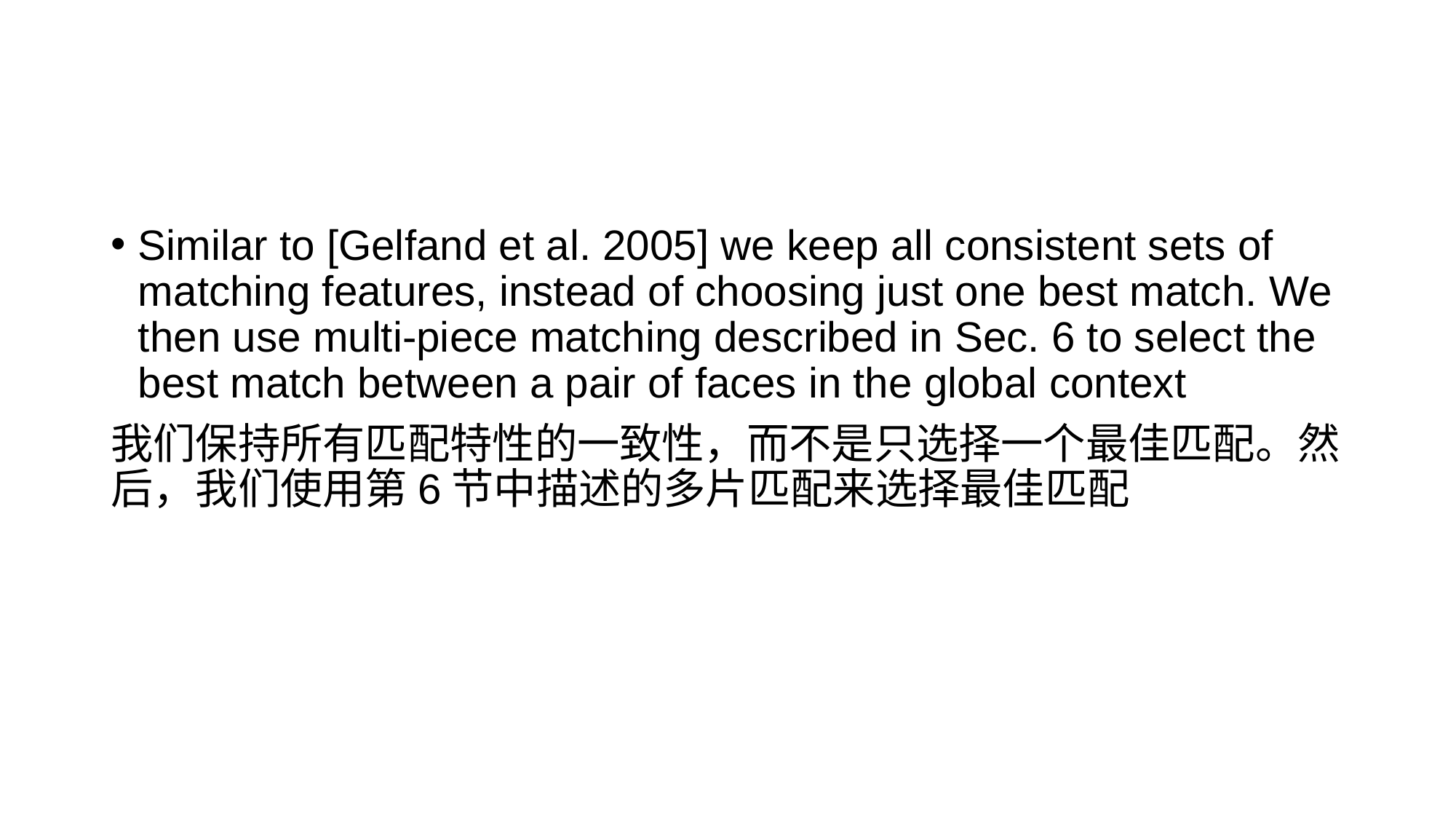

#
Similar to [Gelfand et al. 2005] we keep all consistent sets of matching features, instead of choosing just one best match. We then use multi-piece matching described in Sec. 6 to select the best match between a pair of faces in the global context
我们保持所有匹配特性的一致性，而不是只选择一个最佳匹配。然后，我们使用第6节中描述的多片匹配来选择最佳匹配